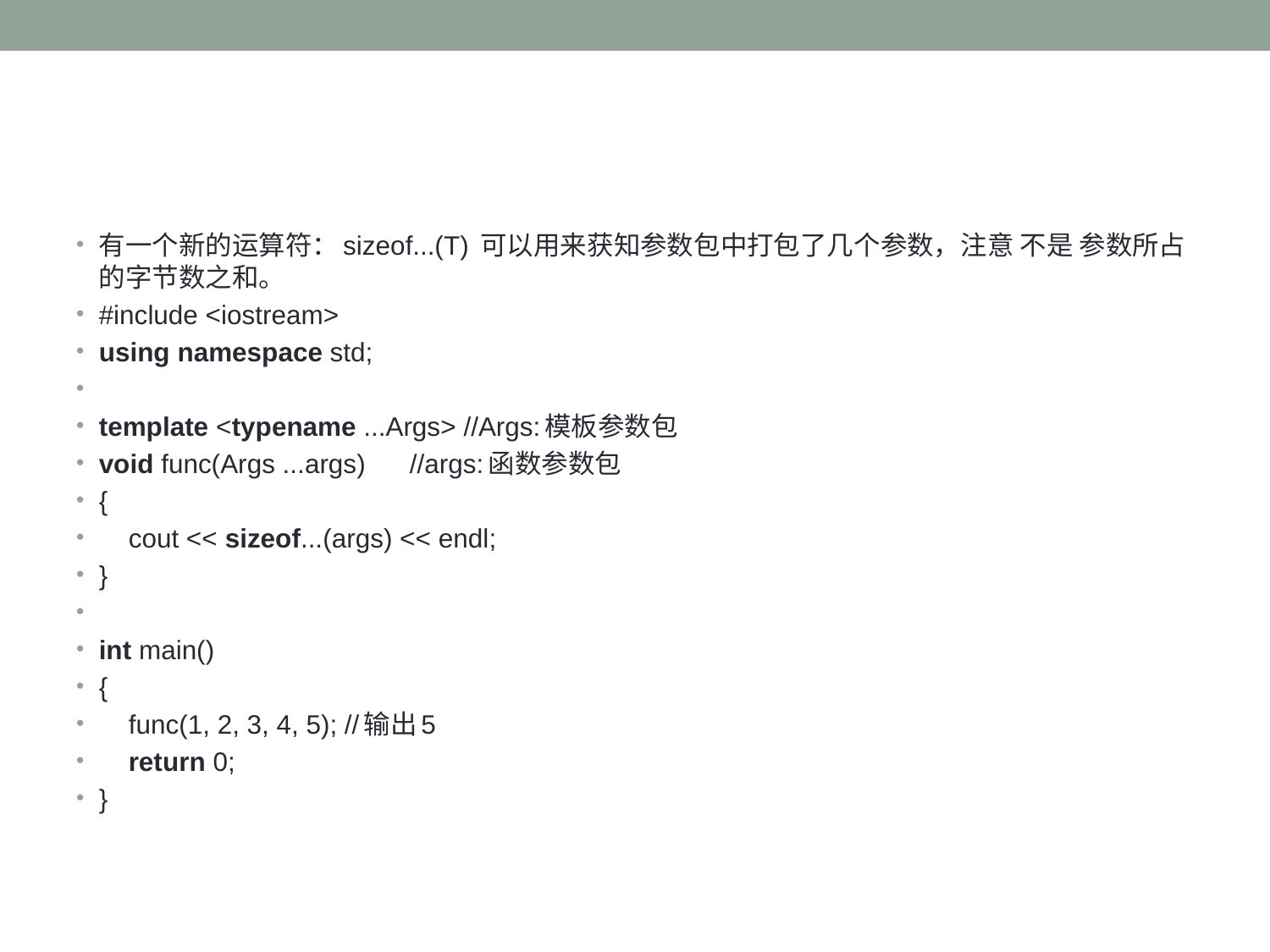

#
有一个新的运算符：sizeof...(T) 可以用来获知参数包中打包了几个参数，注意 不是 参数所占的字节数之和。
#include <iostream>
using namespace std;

template <typename ...Args> //Args:模板参数包
void func(Args ...args)      //args:函数参数包
{
    cout << sizeof...(args) << endl;
}

int main()
{
    func(1, 2, 3, 4, 5); //输出5
    return 0;
}